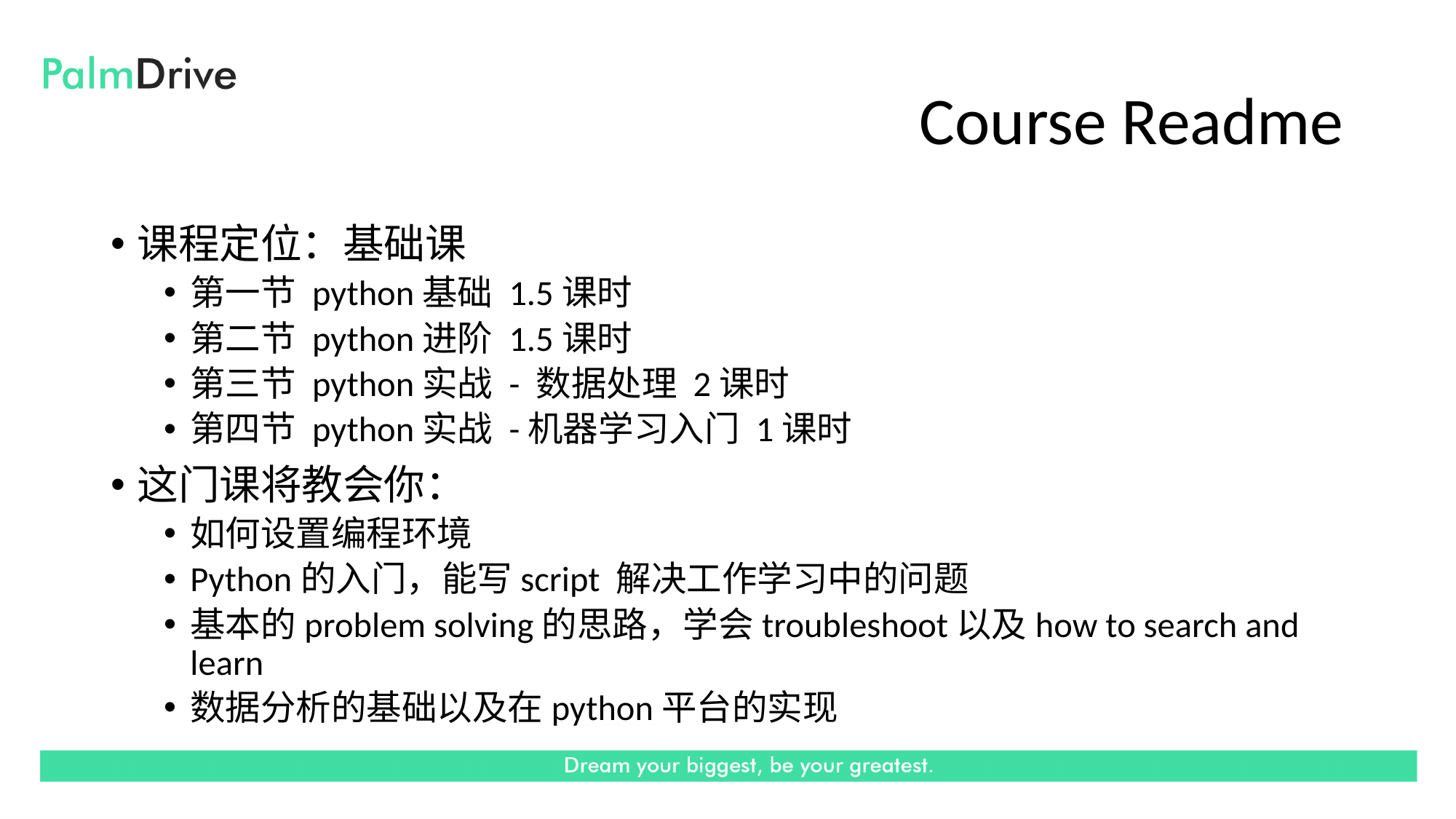

# Course Readme
课程定位：基础课
第一节 python基础 1.5课时
第二节 python进阶 1.5课时
第三节 python实战 - 数据处理 2课时
第四节 python实战 -机器学习入门 1课时
这门课将教会你：
如何设置编程环境
Python的入门，能写script 解决工作学习中的问题
基本的problem solving的思路，学会troubleshoot以及how to search and learn
数据分析的基础以及在python平台的实现